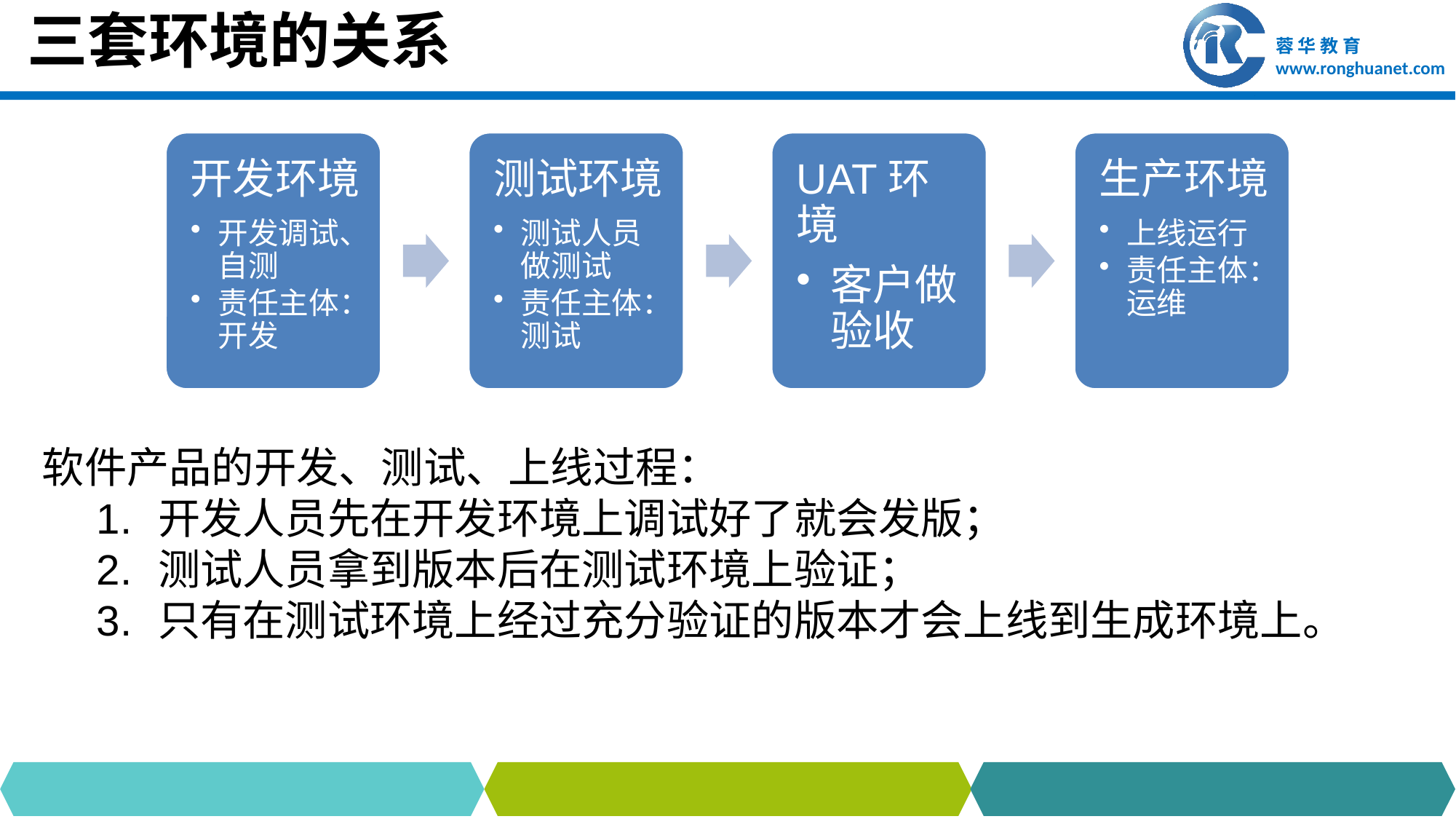

# 三套环境的关系
开发环境
开发调试、自测
责任主体：开发

测试环境
测试人员做测试
责任主体：测试

UAT环境
客户做验收

生产环境
上线运行
责任主体：运维
软件产品的开发、测试、上线过程：
开发人员先在开发环境上调试好了就会发版；
测试人员拿到版本后在测试环境上验证；
只有在测试环境上经过充分验证的版本才会上线到生成环境上。